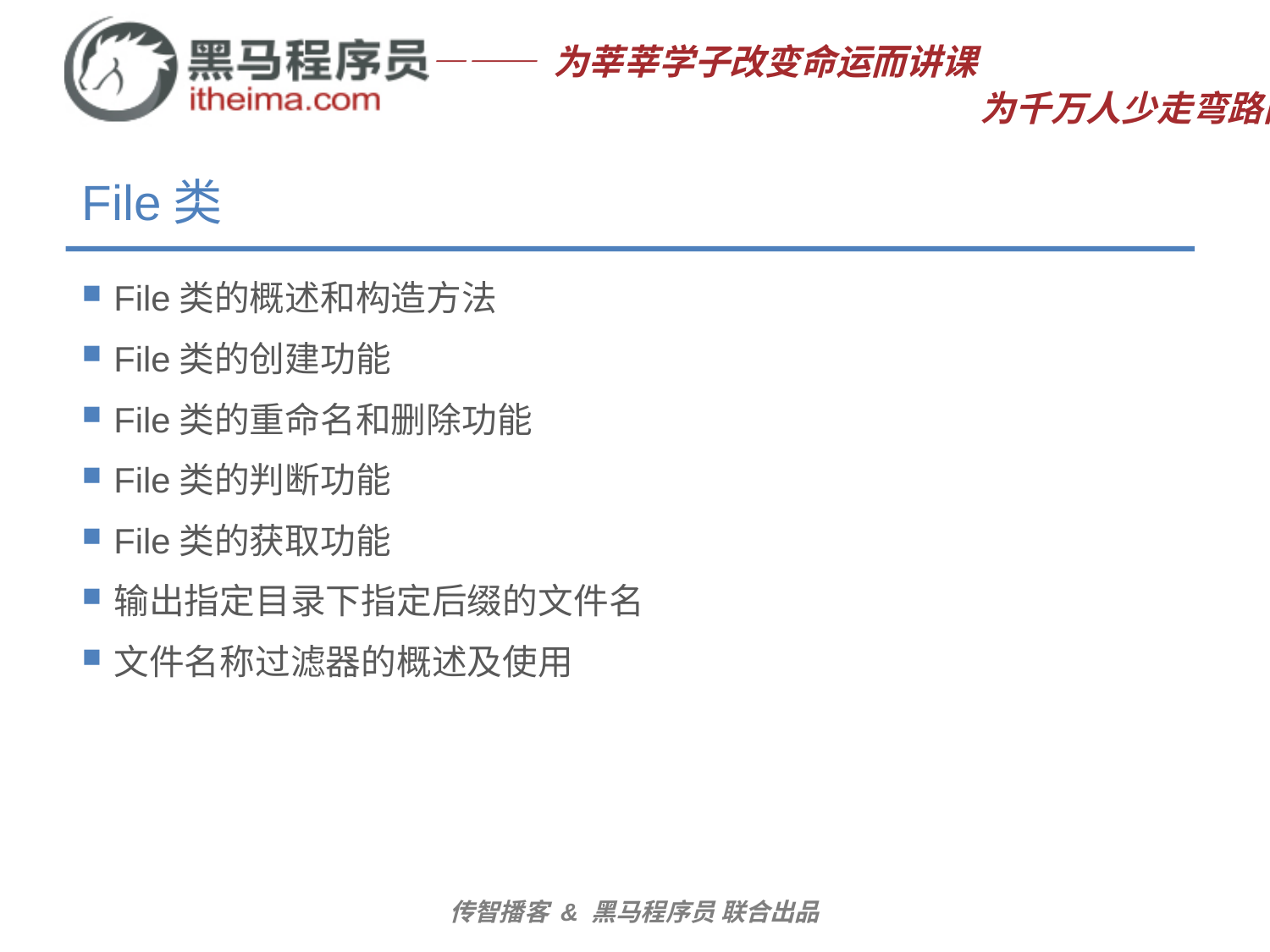

# File类
File类的概述和构造方法
File类的创建功能
File类的重命名和删除功能
File类的判断功能
File类的获取功能
输出指定目录下指定后缀的文件名
文件名称过滤器的概述及使用